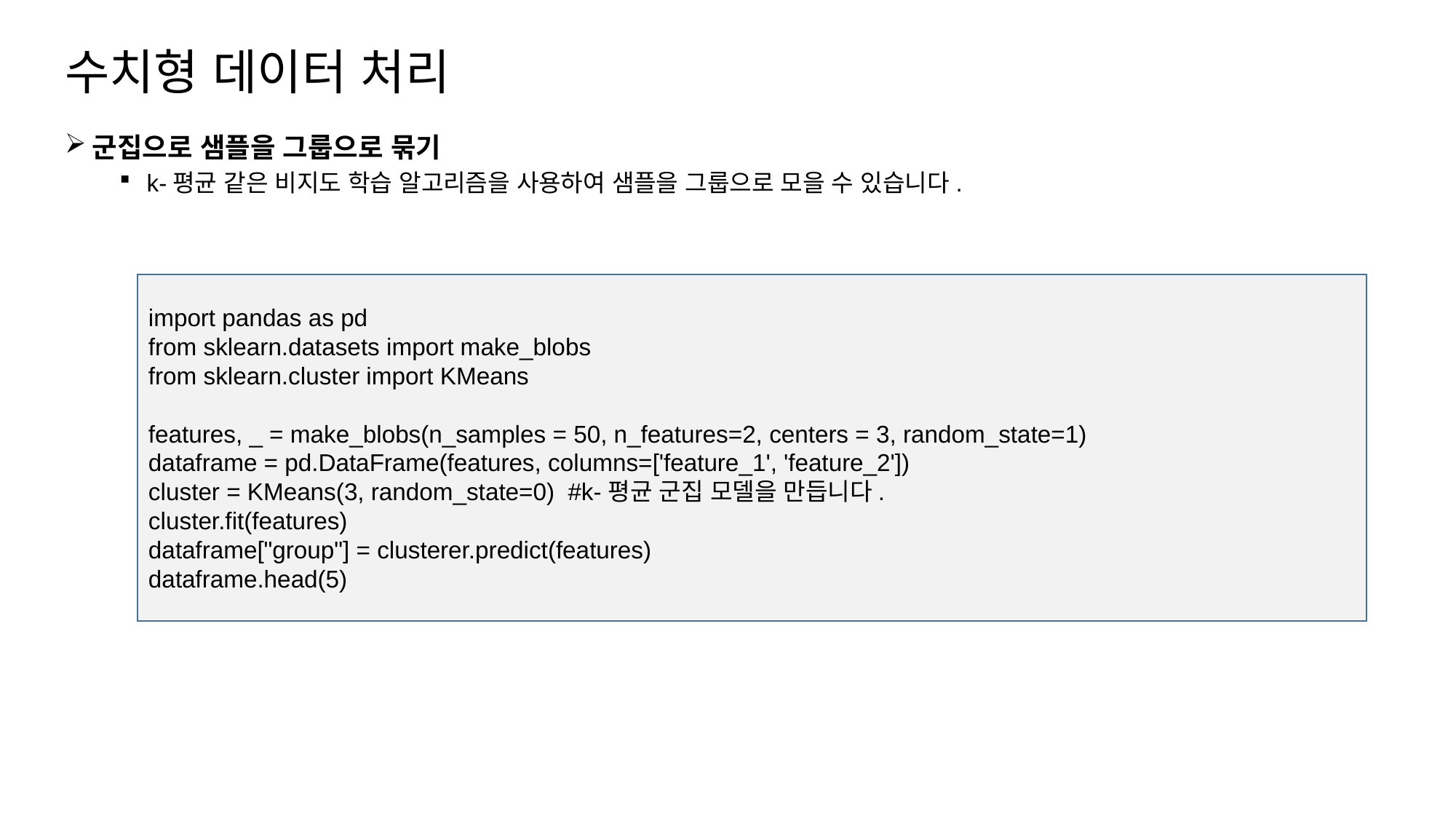

# 수치형 데이터 처리
군집으로 샘플을 그룹으로 묶기
k-평균 같은 비지도 학습 알고리즘을 사용하여 샘플을 그룹으로 모을 수 있습니다.
import pandas as pd
from sklearn.datasets import make_blobs
from sklearn.cluster import KMeans

features, _ = make_blobs(n_samples = 50, n_features=2, centers = 3, random_state=1)
dataframe = pd.DataFrame(features, columns=['feature_1', 'feature_2'])
cluster = KMeans(3, random_state=0)  #k-평균 군집 모델을 만듭니다.
cluster.fit(features)
dataframe["group"] = clusterer.predict(features)
dataframe.head(5)